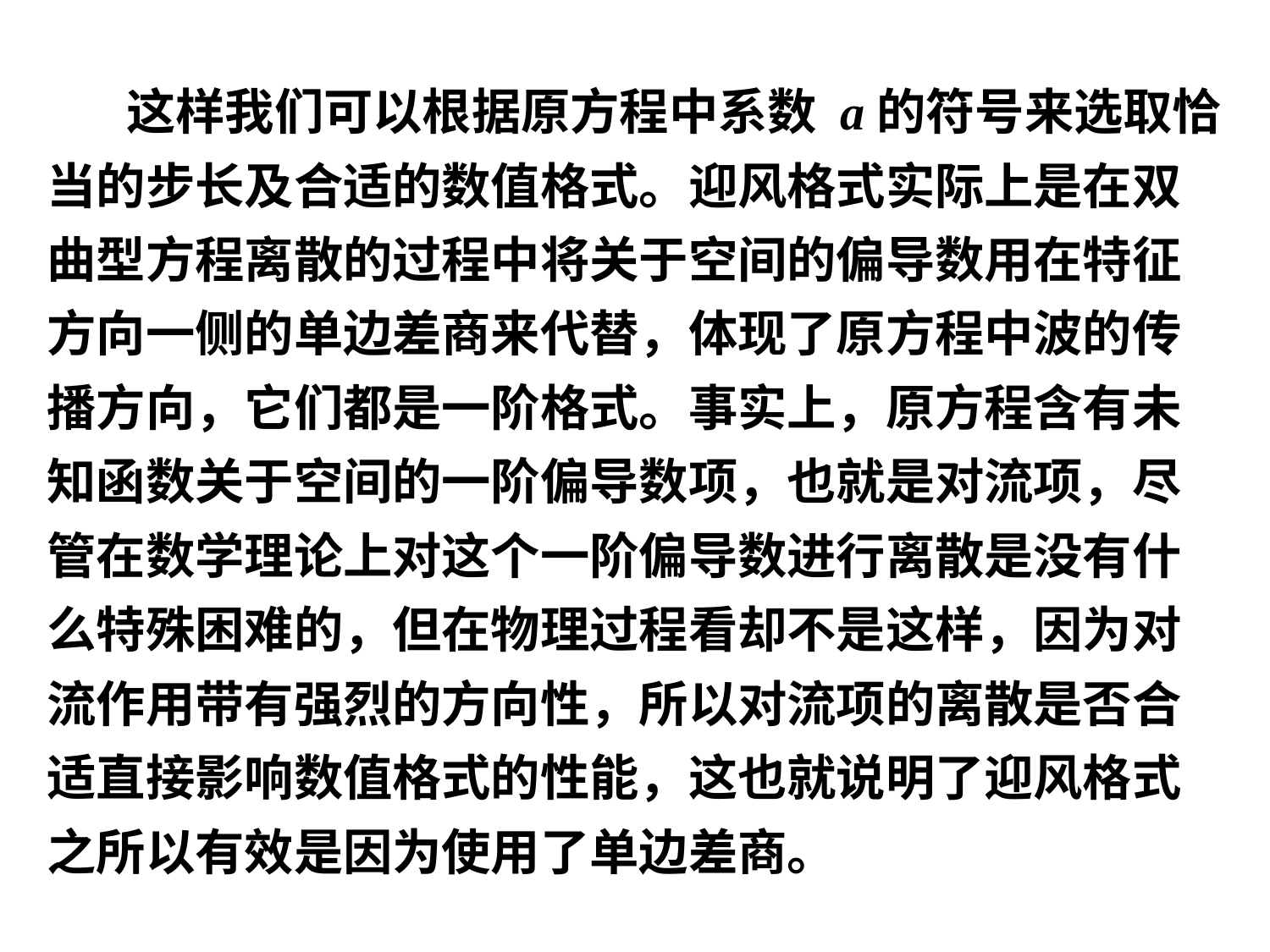

这样我们可以根据原方程中系数 a的符号来选取恰
当的步长及合适的数值格式。迎风格式实际上是在双
曲型方程离散的过程中将关于空间的偏导数用在特征
方向一侧的单边差商来代替，体现了原方程中波的传
播方向，它们都是一阶格式。事实上，原方程含有未
知函数关于空间的一阶偏导数项，也就是对流项，尽
管在数学理论上对这个一阶偏导数进行离散是没有什
么特殊困难的，但在物理过程看却不是这样，因为对
流作用带有强烈的方向性，所以对流项的离散是否合
适直接影响数值格式的性能，这也就说明了迎风格式
之所以有效是因为使用了单边差商。